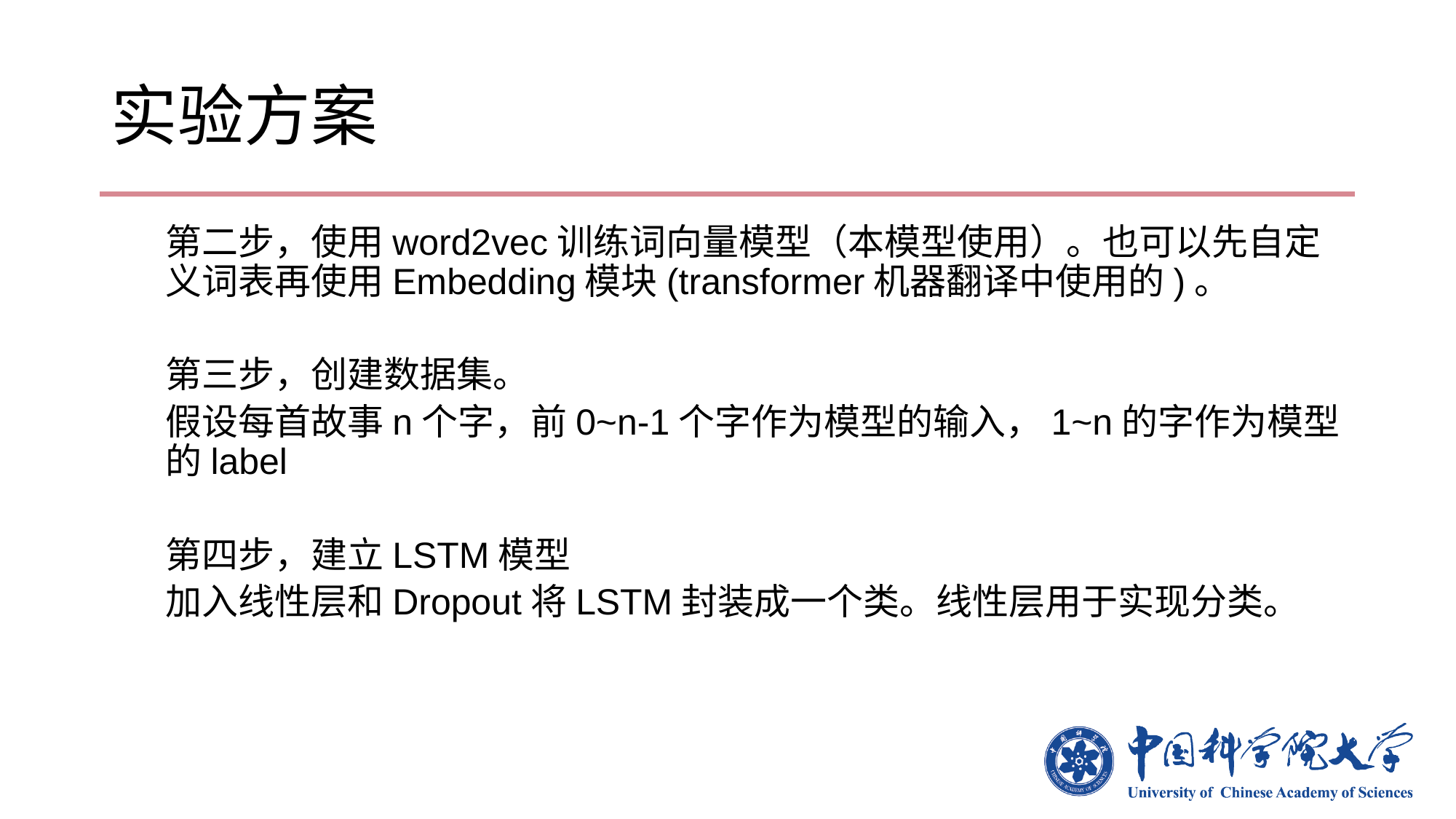

# 实验方案
第二步，使用word2vec训练词向量模型（本模型使用）。也可以先自定义词表再使用Embedding模块(transformer机器翻译中使用的)。

第三步，创建数据集。
假设每首故事n个字，前0~n-1个字作为模型的输入，1~n的字作为模型的label

第四步，建立LSTM模型
加入线性层和Dropout将LSTM封装成一个类。线性层用于实现分类。